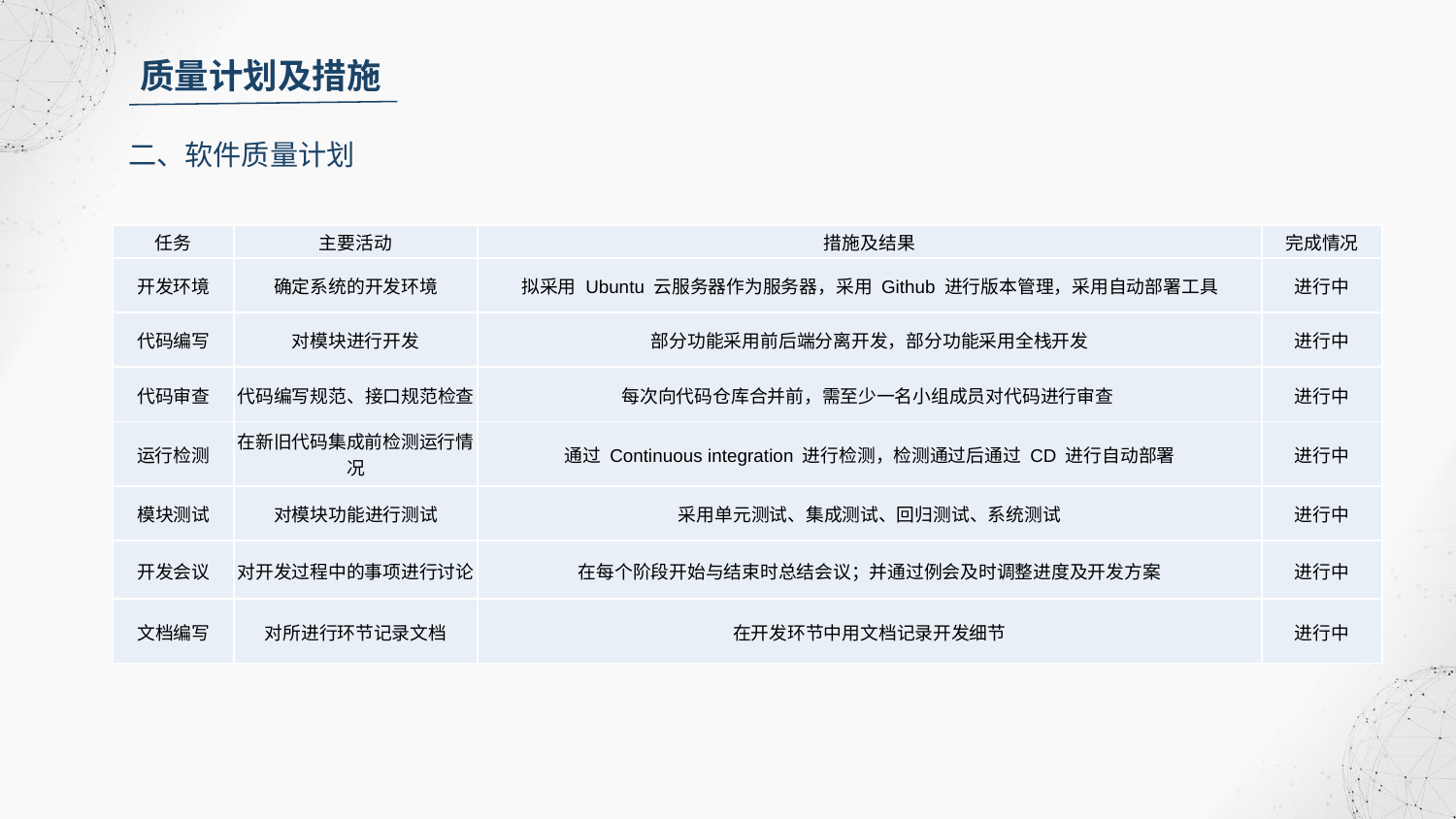

质量计划及措施
二、软件质量计划
| 任务 | 主要活动 | 措施及结果 | 完成情况 |
| --- | --- | --- | --- |
| 开发环境 | 确定系统的开发环境 | 拟采用 Ubuntu 云服务器作为服务器，采用 Github 进行版本管理，采用自动部署工具 | 进行中 |
| 代码编写 | 对模块进行开发 | 部分功能采用前后端分离开发，部分功能采用全栈开发 | 进行中 |
| 代码审查 | 代码编写规范、接口规范检查 | 每次向代码仓库合并前，需至少一名小组成员对代码进行审查 | 进行中 |
| 运行检测 | 在新旧代码集成前检测运行情况 | 通过 Continuous integration 进行检测，检测通过后通过 CD 进行自动部署 | 进行中 |
| 模块测试 | 对模块功能进行测试 | 采用单元测试、集成测试、回归测试、系统测试 | 进行中 |
| 开发会议 | 对开发过程中的事项进行讨论 | 在每个阶段开始与结束时总结会议；并通过例会及时调整进度及开发方案 | 进行中 |
| 文档编写 | 对所进行环节记录文档 | 在开发环节中用文档记录开发细节 | 进行中 |